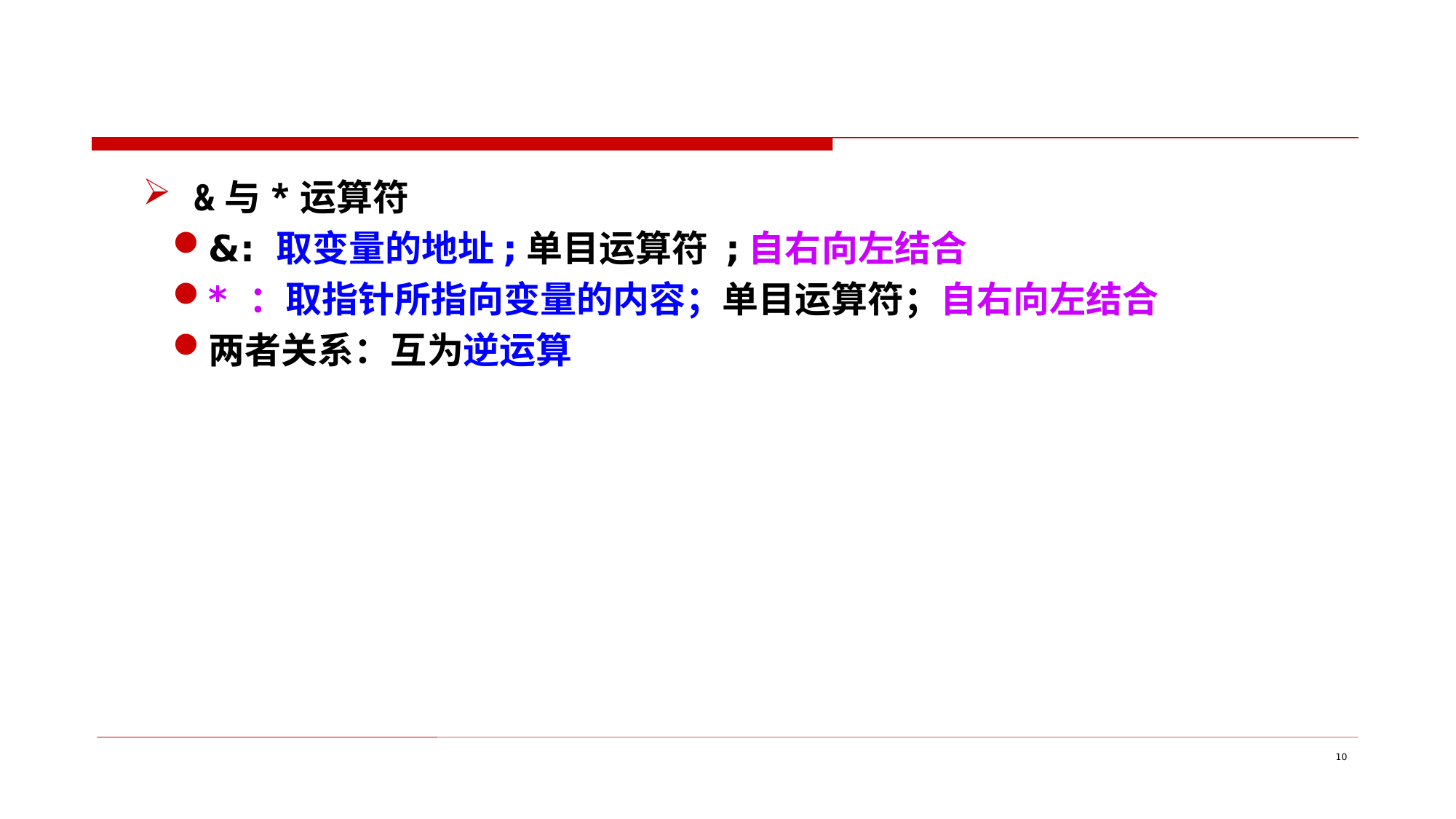

7.1.2 指针变量的引用（引子）
 &与*运算符
&: 取变量的地址;单目运算符 ;自右向左结合
* ：取指针所指向变量的内容；单目运算符；自右向左结合
两者关系：互为逆运算
10